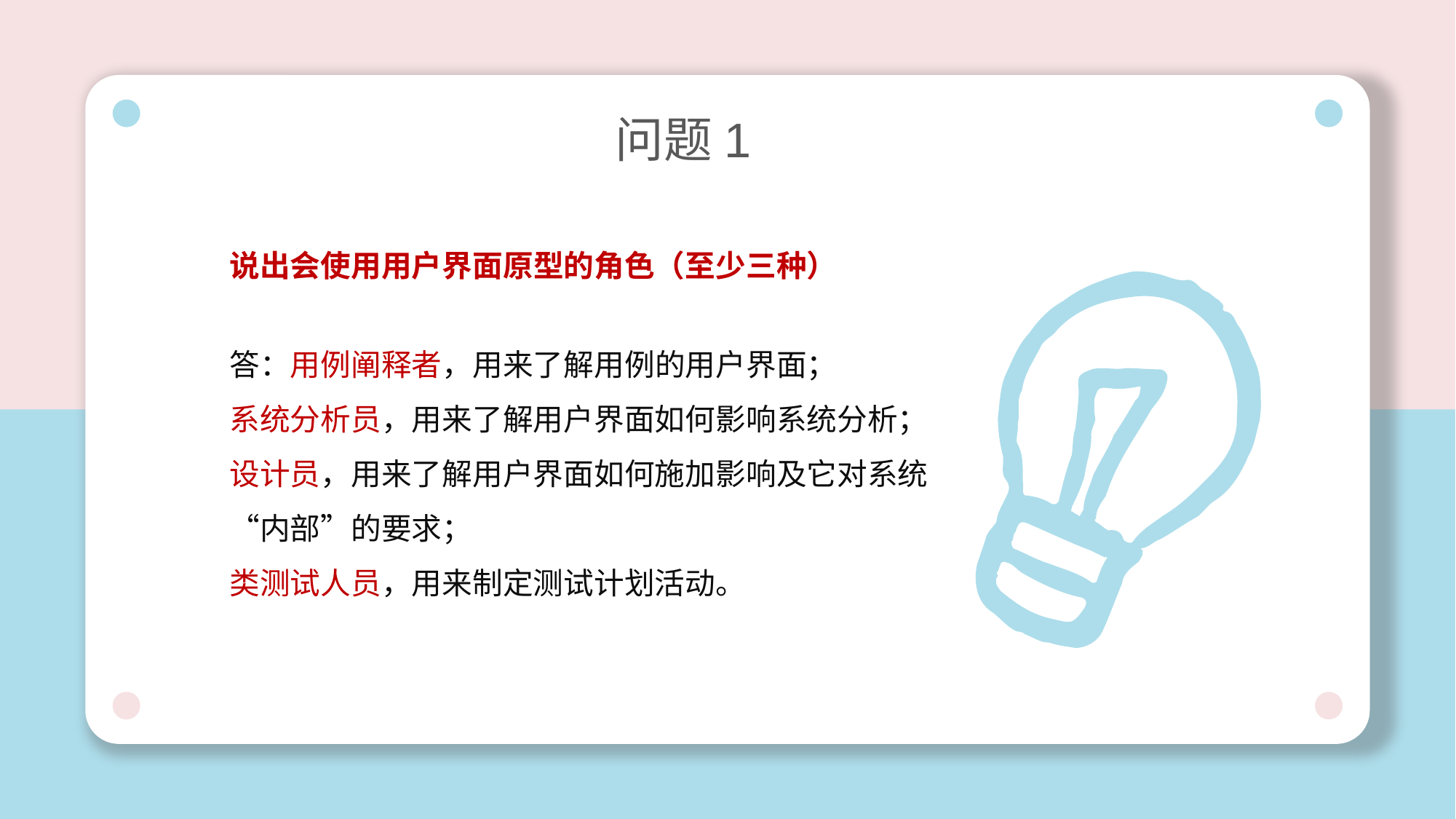

问题1
说出会使用用户界面原型的角色（至少三种）

答：用例阐释者，用来了解用例的用户界面；
系统分析员，用来了解用户界面如何影响系统分析；
设计员，用来了解用户界面如何施加影响及它对系统“内部”的要求；
类测试人员，用来制定测试计划活动。